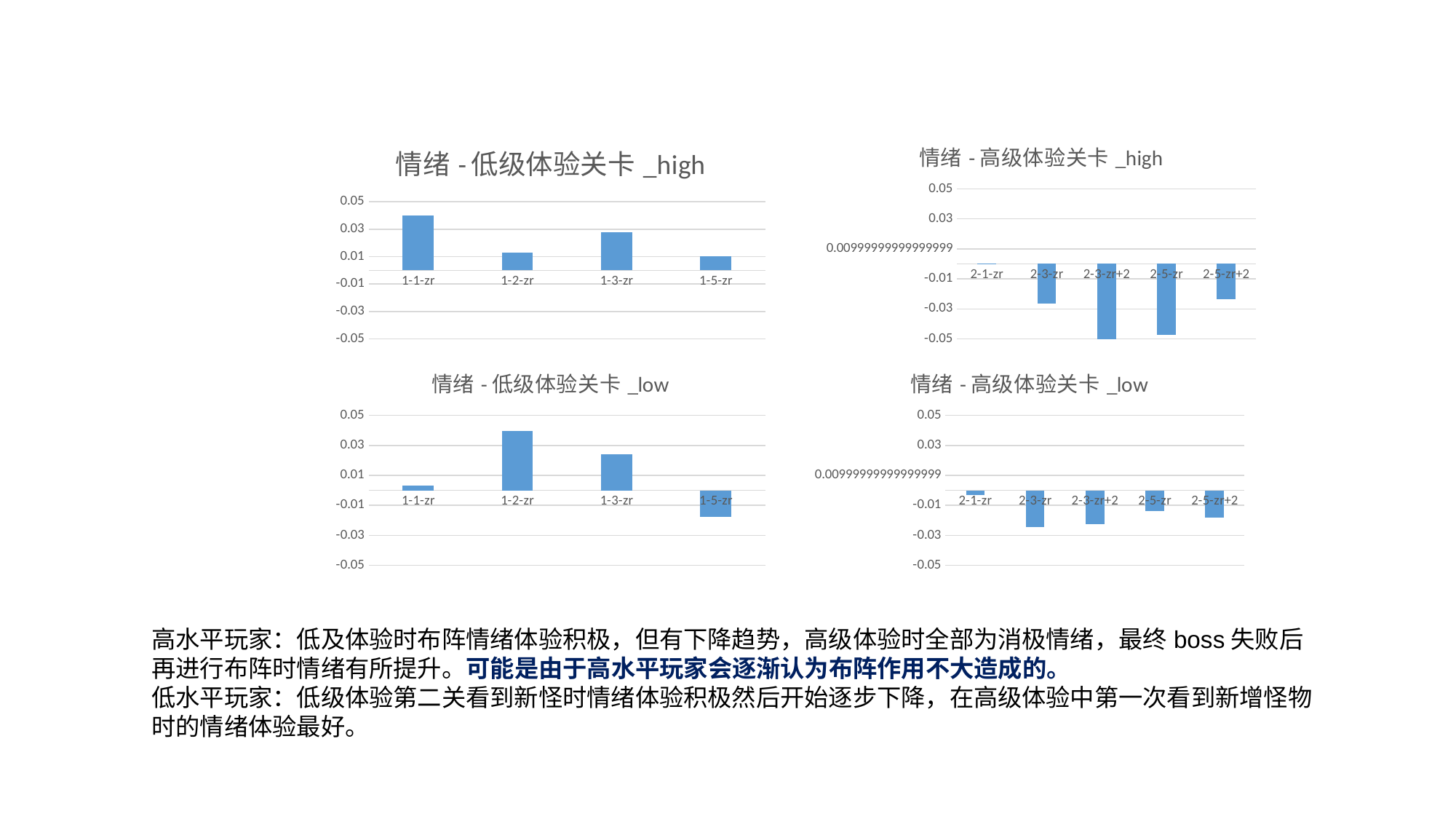

### Chart: 情绪-低级体验关卡_high

| Category |  |
|---|---|
| 1-1-zr | 0.04018506214662141 |
| 1-2-zr | 0.013047605961959346 |
| 1-3-zr | 0.027803826522206483 |
| 1-5-zr | 0.010042016226110402 |

### Chart: 情绪-高级体验关卡_high

| Category |  |
|---|---|
| 2-1-zr | -0.00010056114895064674 |
| 2-3-zr | -0.026544101786186845 |
| 2-3-zr+2 | -0.06992192373960211 |
| 2-5-zr | -0.04745602476997629 |
| 2-5-zr+2 | -0.023604444792352214 |

### Chart: 情绪-低级体验关卡_low

| Category |  |
|---|---|
| 1-1-zr | 0.003214139036555752 |
| 1-2-zr | 0.03956224013790855 |
| 1-3-zr | 0.024137074931405034 |
| 1-5-zr | -0.01744146628682855 |

### Chart: 情绪-高级体验关卡_low

| Category |  |
|---|---|
| 2-1-zr | -0.0032778723189142286 |
| 2-3-zr | -0.02456097857786052 |
| 2-3-zr+2 | -0.02262270771221242 |
| 2-5-zr | -0.013982050110744862 |
| 2-5-zr+2 | -0.018062902957608064 |
高水平玩家：低及体验时布阵情绪体验积极，但有下降趋势，高级体验时全部为消极情绪，最终boss失败后再进行布阵时情绪有所提升。可能是由于高水平玩家会逐渐认为布阵作用不大造成的。
低水平玩家：低级体验第二关看到新怪时情绪体验积极然后开始逐步下降，在高级体验中第一次看到新增怪物时的情绪体验最好。